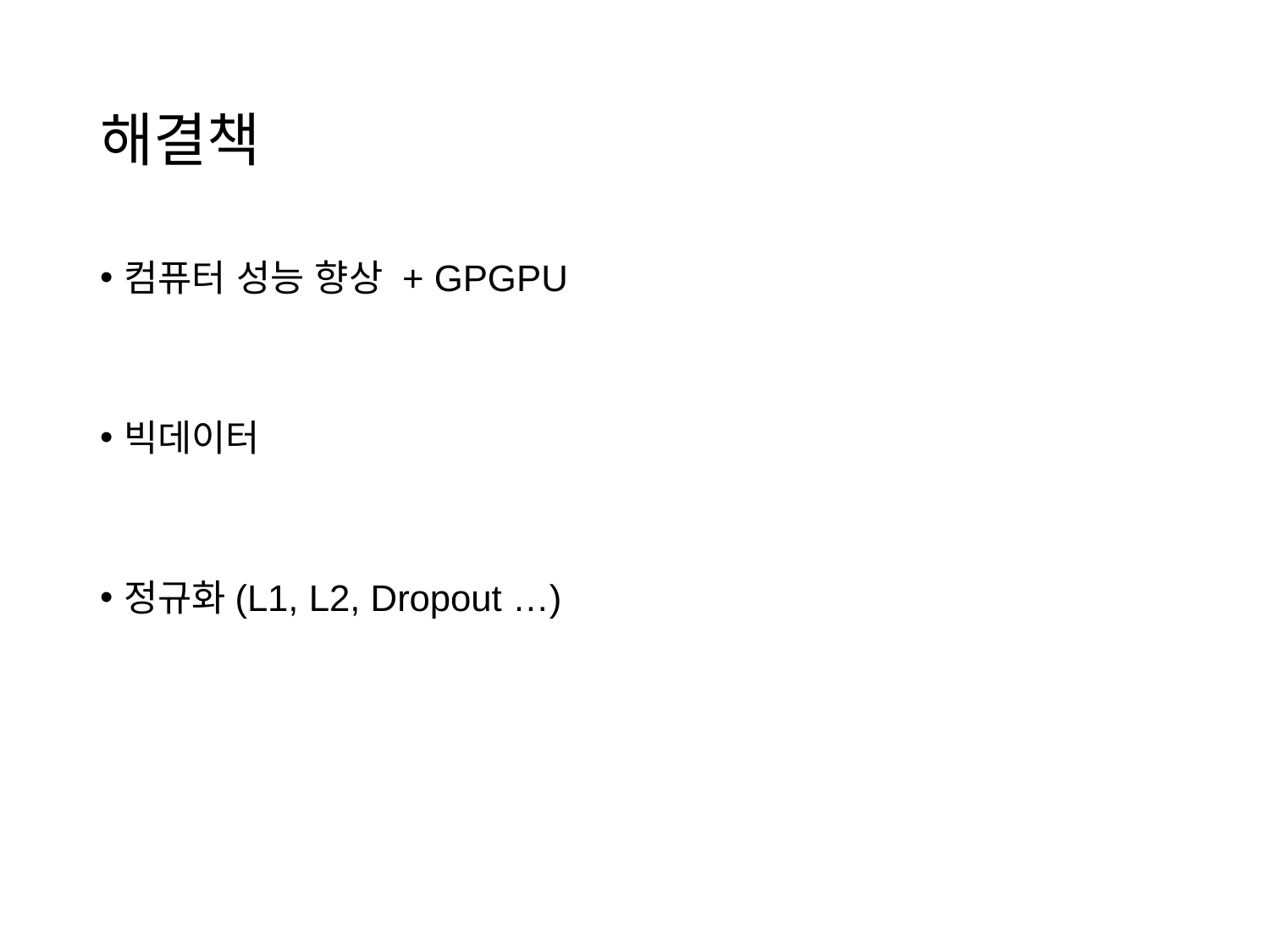

# 해결책
컴퓨터 성능 향상 + GPGPU

빅데이터

정규화(L1, L2, Dropout …)